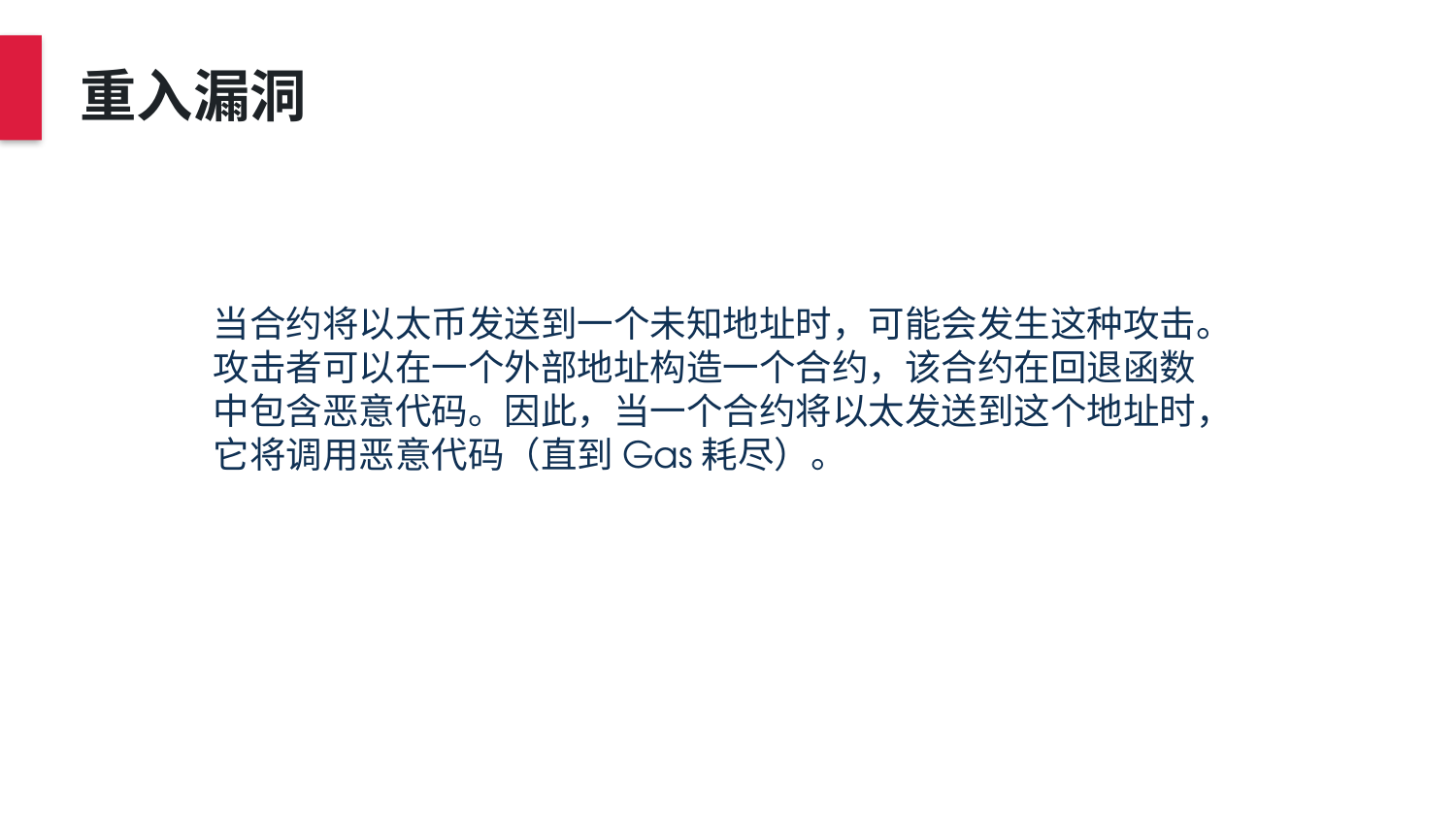

重入漏洞
当合约将以太币发送到一个未知地址时，可能会发生这种攻击。攻击者可以在一个外部地址构造一个合约，该合约在回退函数中包含恶意代码。因此，当一个合约将以太发送到这个地址时，它将调用恶意代码（直到Gas耗尽）。